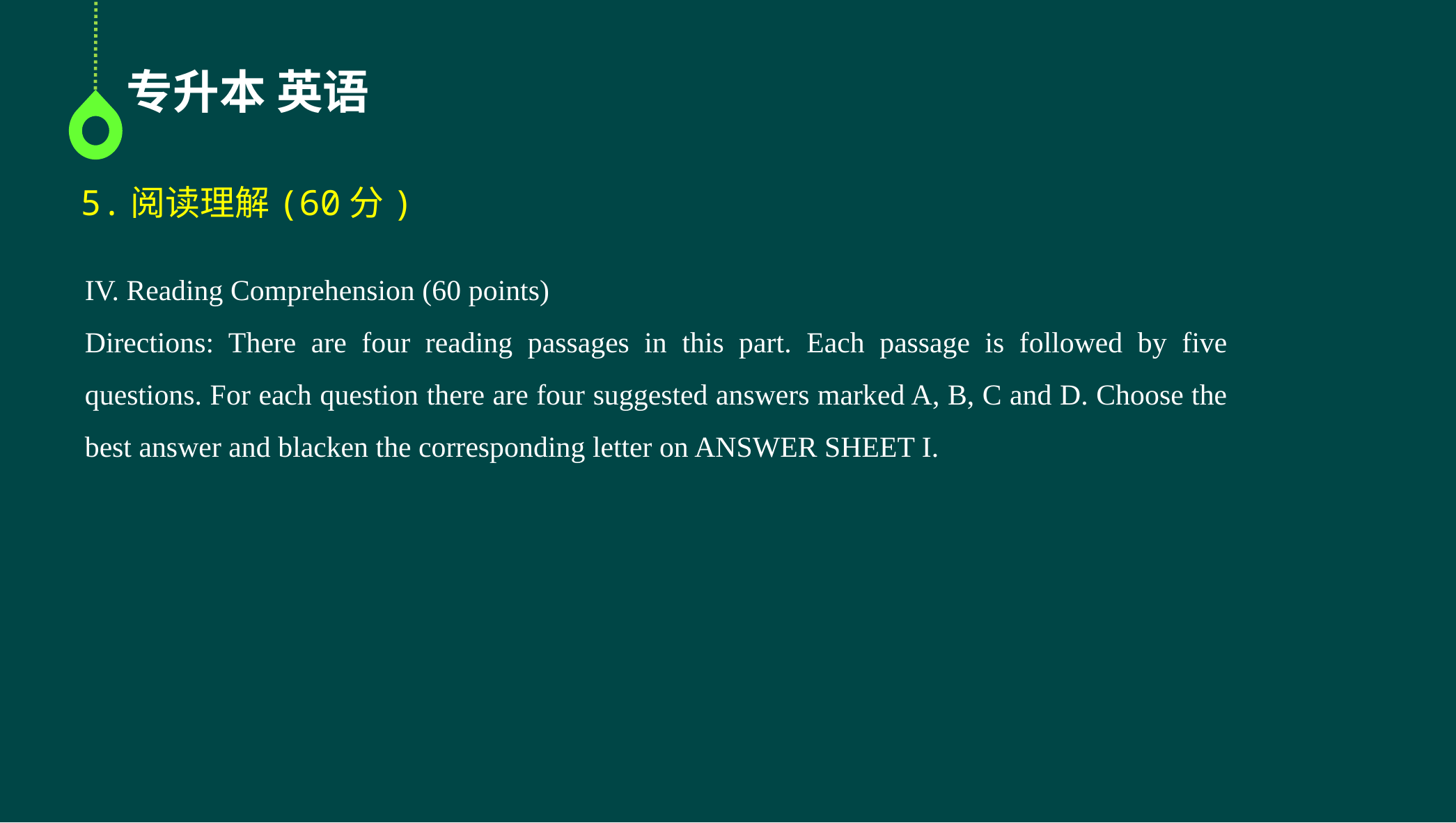

专升本 英语
5.阅读理解(60分)
IV. Reading Comprehension (60 points)
Directions: There are four reading passages in this part. Each passage is followed by five questions. For each question there are four suggested answers marked A, B, C and D. Choose the best answer and blacken the corresponding letter on ANSWER SHEET I.